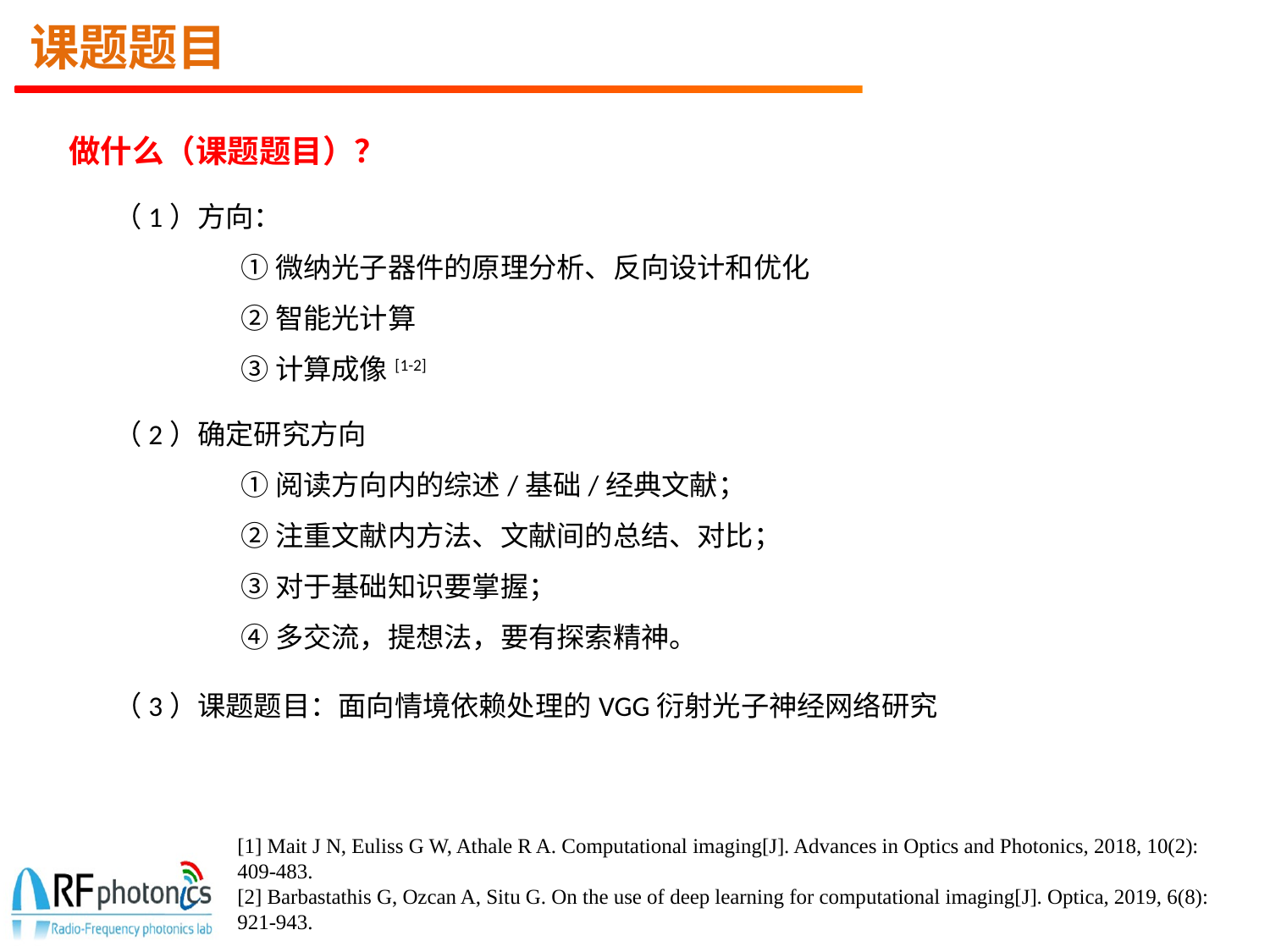

课题题目
做什么（课题题目）？
（1）方向：
	①微纳光子器件的原理分析、反向设计和优化
	②智能光计算
	③计算成像[1-2]
（2）确定研究方向
	①阅读方向内的综述/基础/经典文献；
	②注重文献内方法、文献间的总结、对比；
	③对于基础知识要掌握；
	④多交流，提想法，要有探索精神。
（3）课题题目：面向情境依赖处理的VGG衍射光子神经网络研究
[1] Mait J N, Euliss G W, Athale R A. Computational imaging[J]. Advances in Optics and Photonics, 2018, 10(2): 409-483.
[2] Barbastathis G, Ozcan A, Situ G. On the use of deep learning for computational imaging[J]. Optica, 2019, 6(8): 921-943.
3